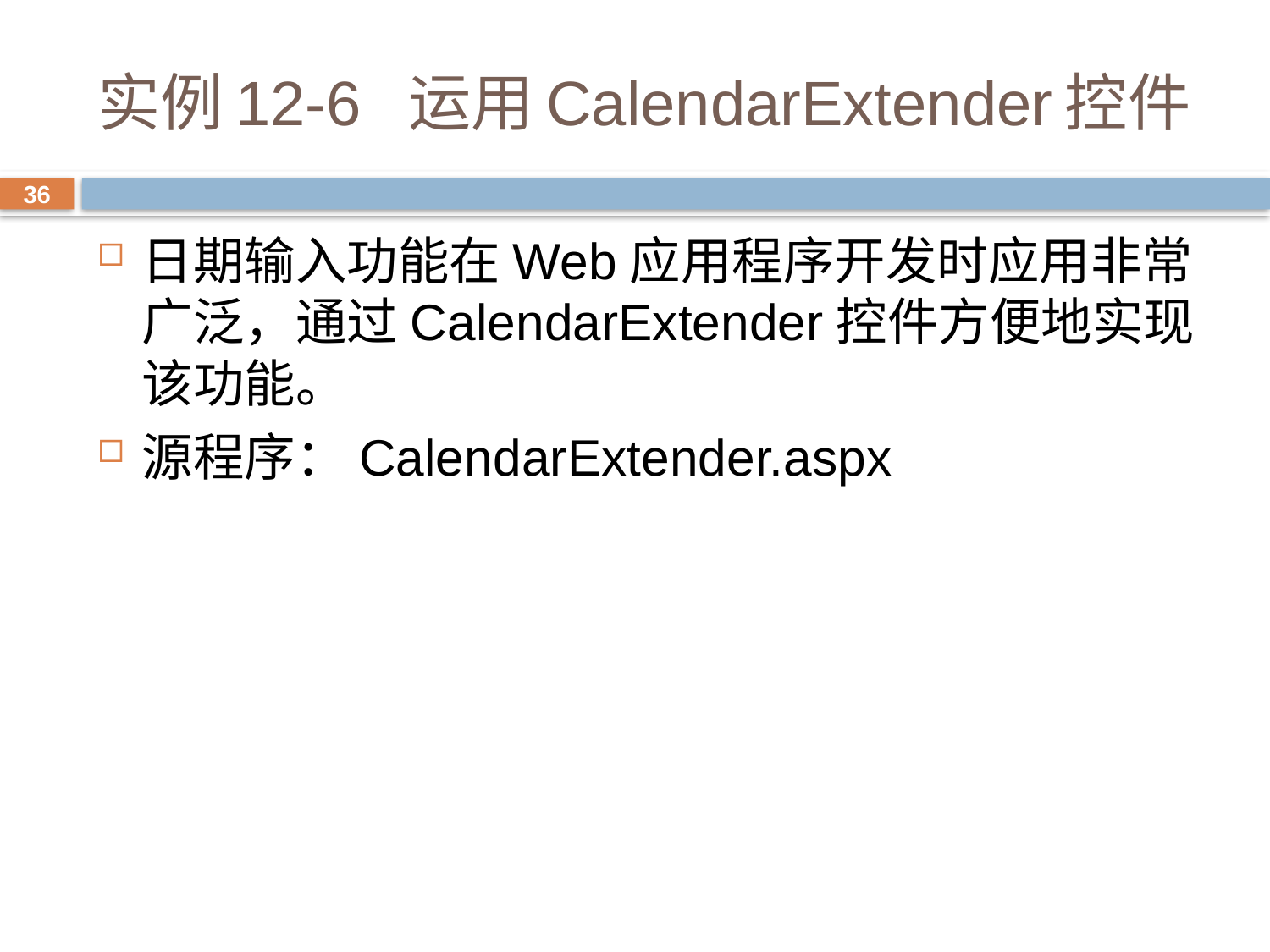

# 实例12-6  运用CalendarExtender控件
36
日期输入功能在Web应用程序开发时应用非常广泛，通过CalendarExtender控件方便地实现该功能。
源程序：CalendarExtender.aspx